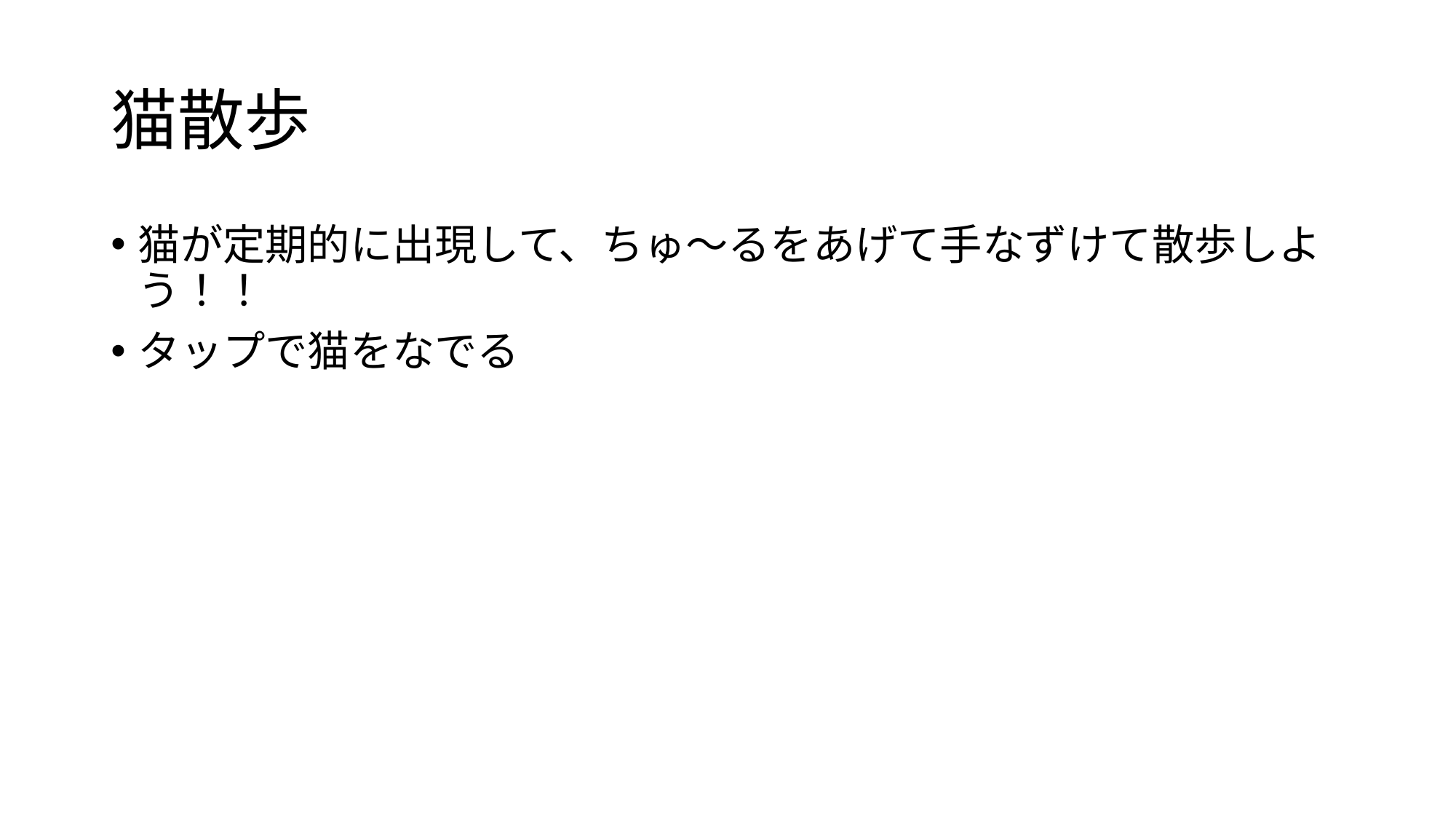

# 猫散歩
猫が定期的に出現して、ちゅ～るをあげて手なずけて散歩しよう！！
タップで猫をなでる